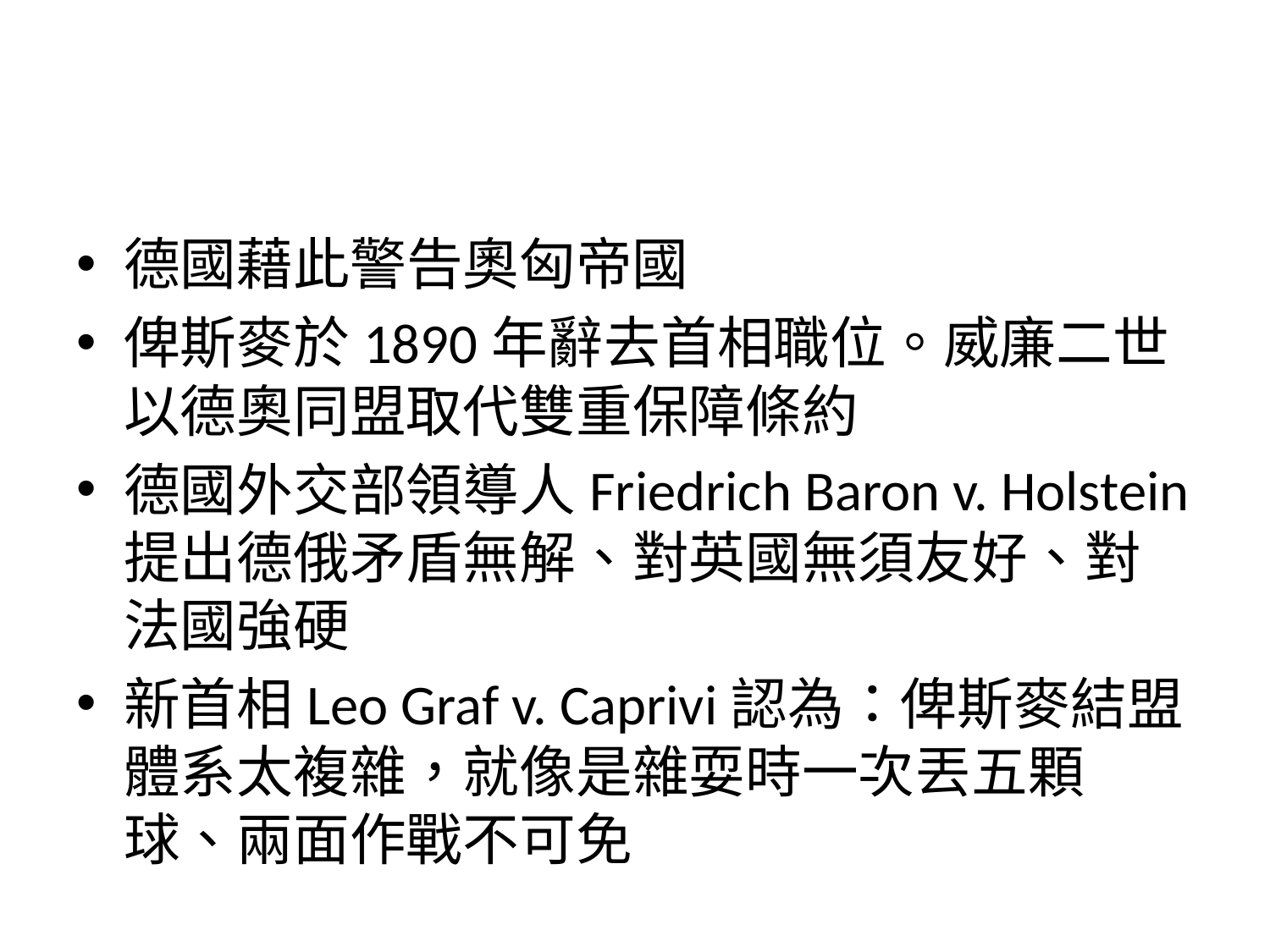

#
德國藉此警告奧匈帝國
俾斯麥於1890年辭去首相職位。威廉二世以德奧同盟取代雙重保障條約
德國外交部領導人Friedrich Baron v. Holstein提出德俄矛盾無解、對英國無須友好、對法國強硬
新首相Leo Graf v. Caprivi認為：俾斯麥結盟體系太複雜，就像是雜耍時一次丟五顆球、兩面作戰不可免